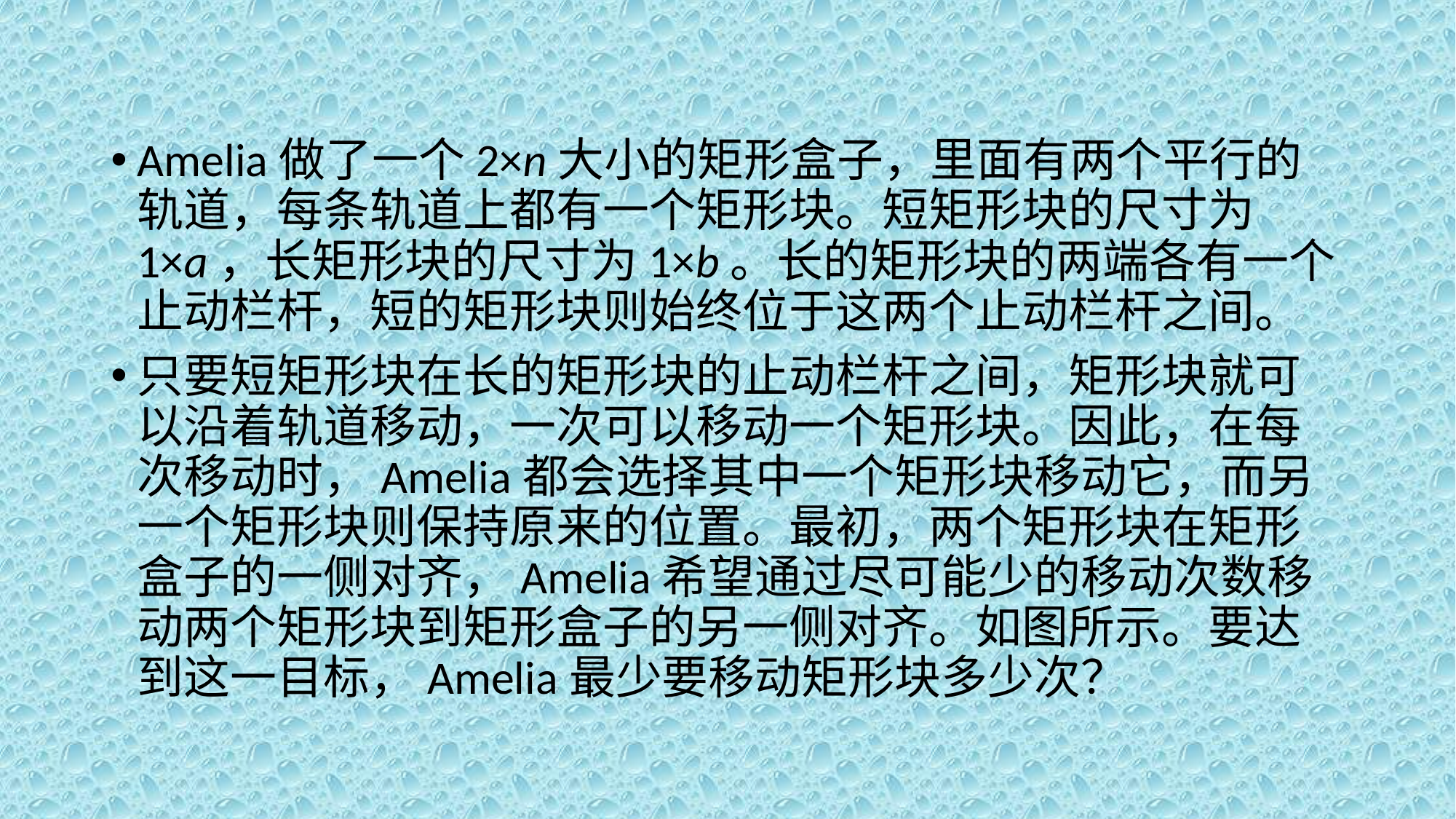

#
Amelia做了一个2×n大小的矩形盒子，里面有两个平行的轨道，每条轨道上都有一个矩形块。短矩形块的尺寸为1×a，长矩形块的尺寸为1×b。长的矩形块的两端各有一个止动栏杆，短的矩形块则始终位于这两个止动栏杆之间。
只要短矩形块在长的矩形块的止动栏杆之间，矩形块就可以沿着轨道移动，一次可以移动一个矩形块。因此，在每次移动时，Amelia都会选择其中一个矩形块移动它，而另一个矩形块则保持原来的位置。最初，两个矩形块在矩形盒子的一侧对齐，Amelia希望通过尽可能少的移动次数移动两个矩形块到矩形盒子的另一侧对齐。如图所示。要达到这一目标，Amelia最少要移动矩形块多少次？